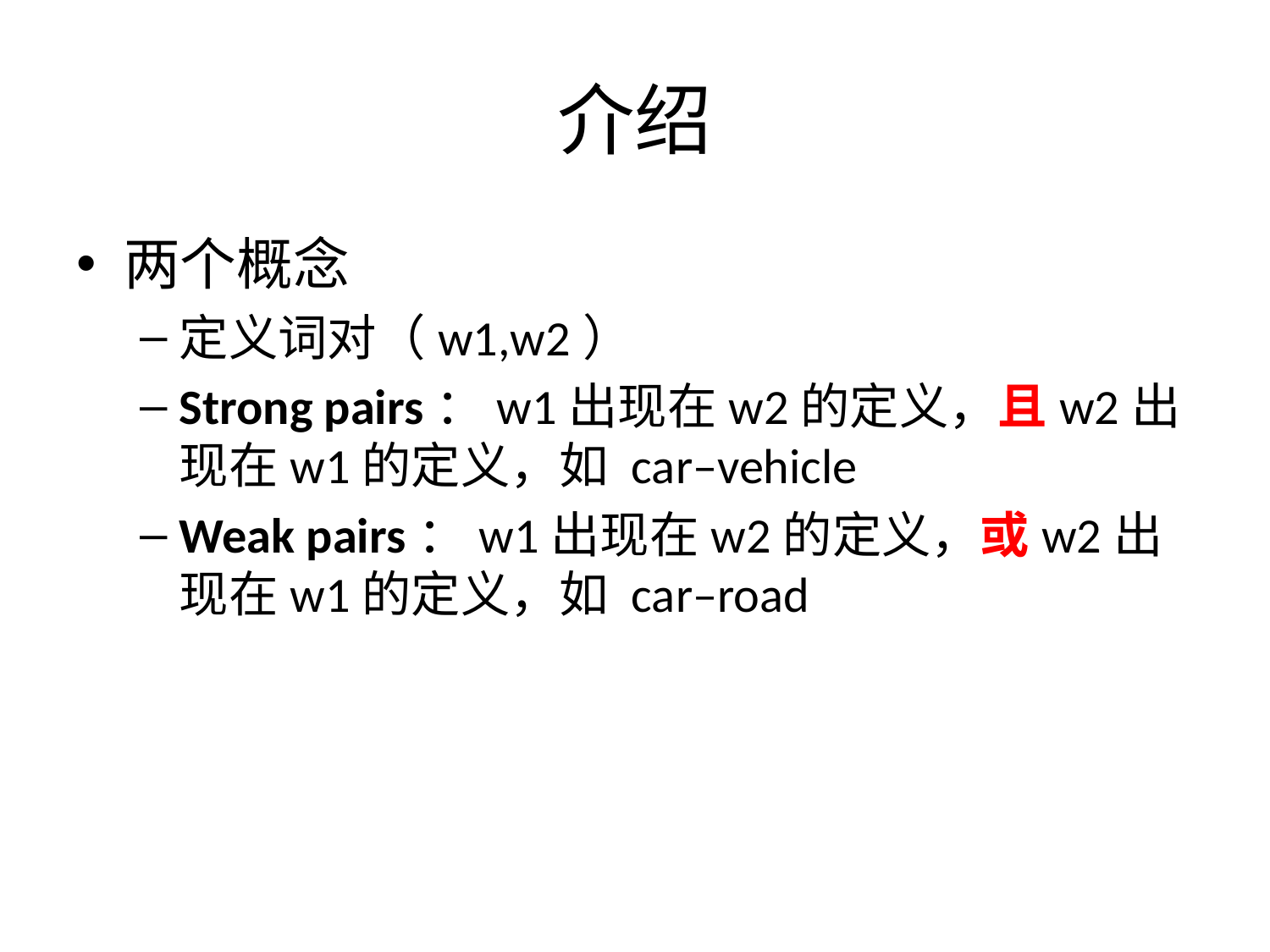

# 介绍
两个概念
定义词对（w1,w2）
Strong pairs：w1出现在w2的定义，且w2出现在w1的定义，如 car–vehicle
Weak pairs：w1出现在w2的定义，或w2出现在w1的定义，如 car–road